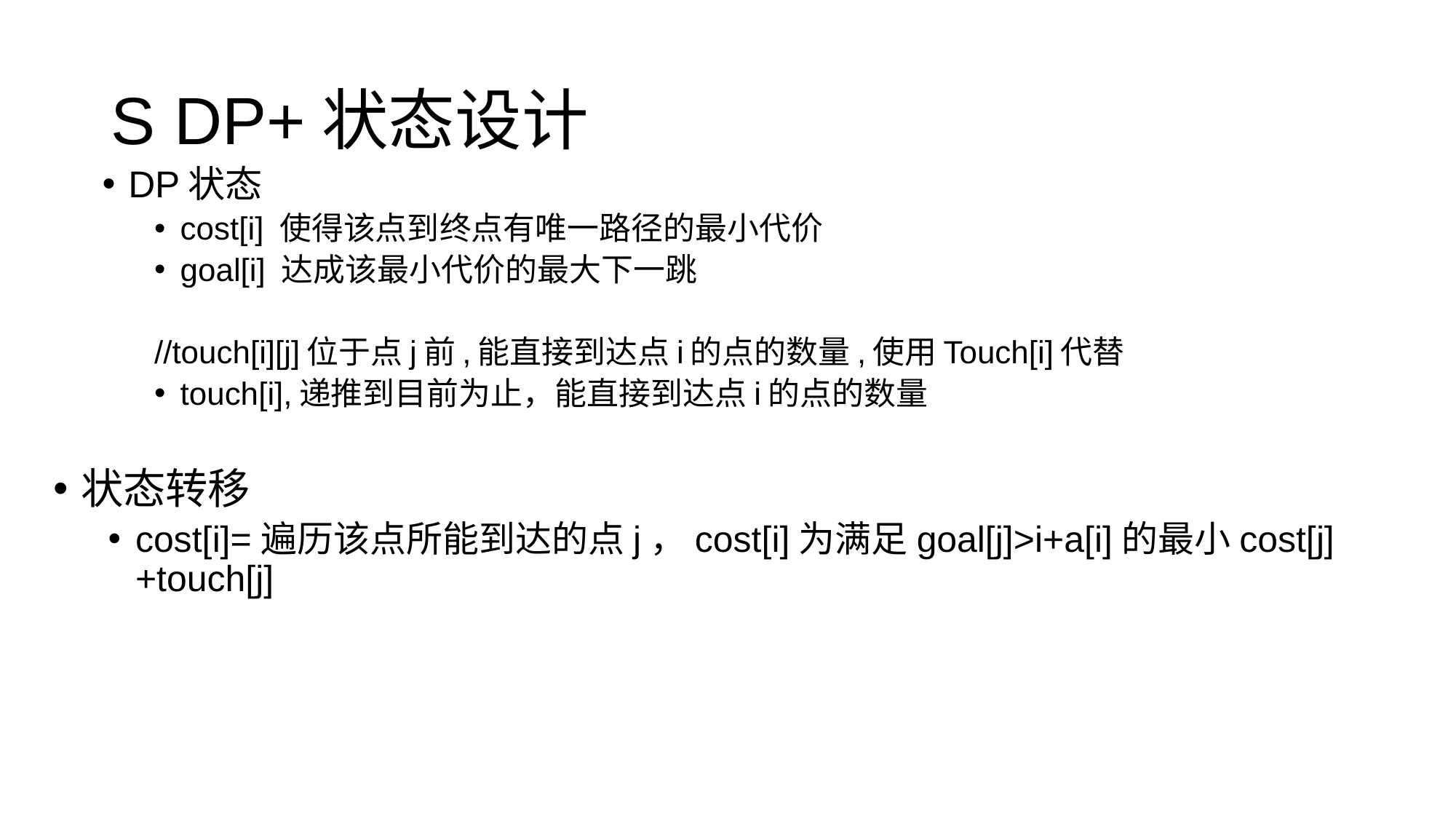

# S DP+状态设计
DP状态
cost[i] 使得该点到终点有唯一路径的最小代价
goal[i] 达成该最小代价的最大下一跳

	//touch[i][j]位于点j前,能直接到达点i的点的数量,使用Touch[i]代替
touch[i],递推到目前为止，能直接到达点i的点的数量
状态转移
cost[i]=遍历该点所能到达的点j，cost[i]为满足goal[j]>i+a[i]的最小cost[j]+touch[j]